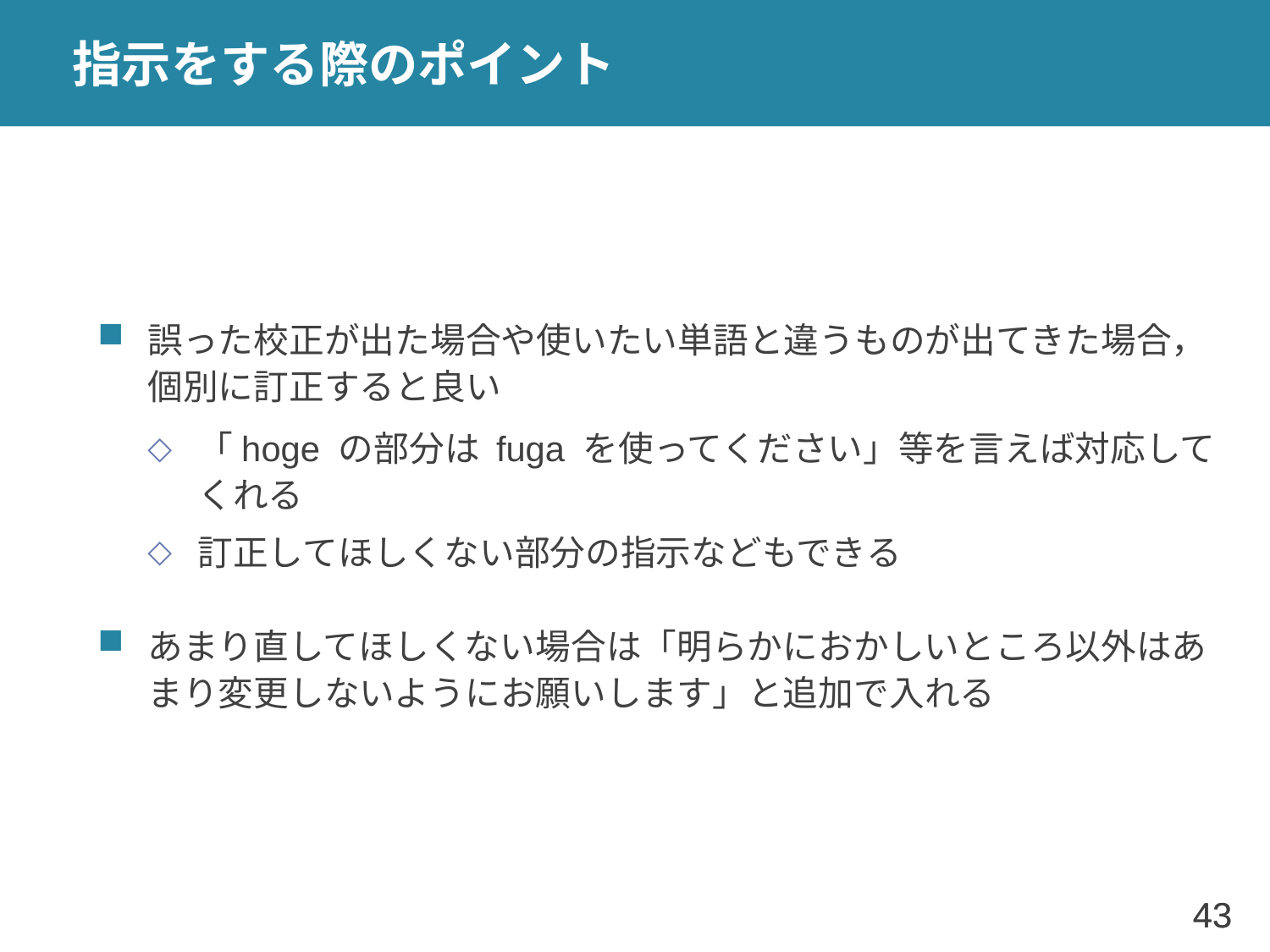

# 指示をする際のポイント
誤った校正が出た場合や使いたい単語と違うものが出てきた場合，個別に訂正すると良い
「hoge の部分は fuga を使ってください」等を言えば対応してくれる
訂正してほしくない部分の指示などもできる
あまり直してほしくない場合は「明らかにおかしいところ以外はあまり変更しないようにお願いします」と追加で入れる